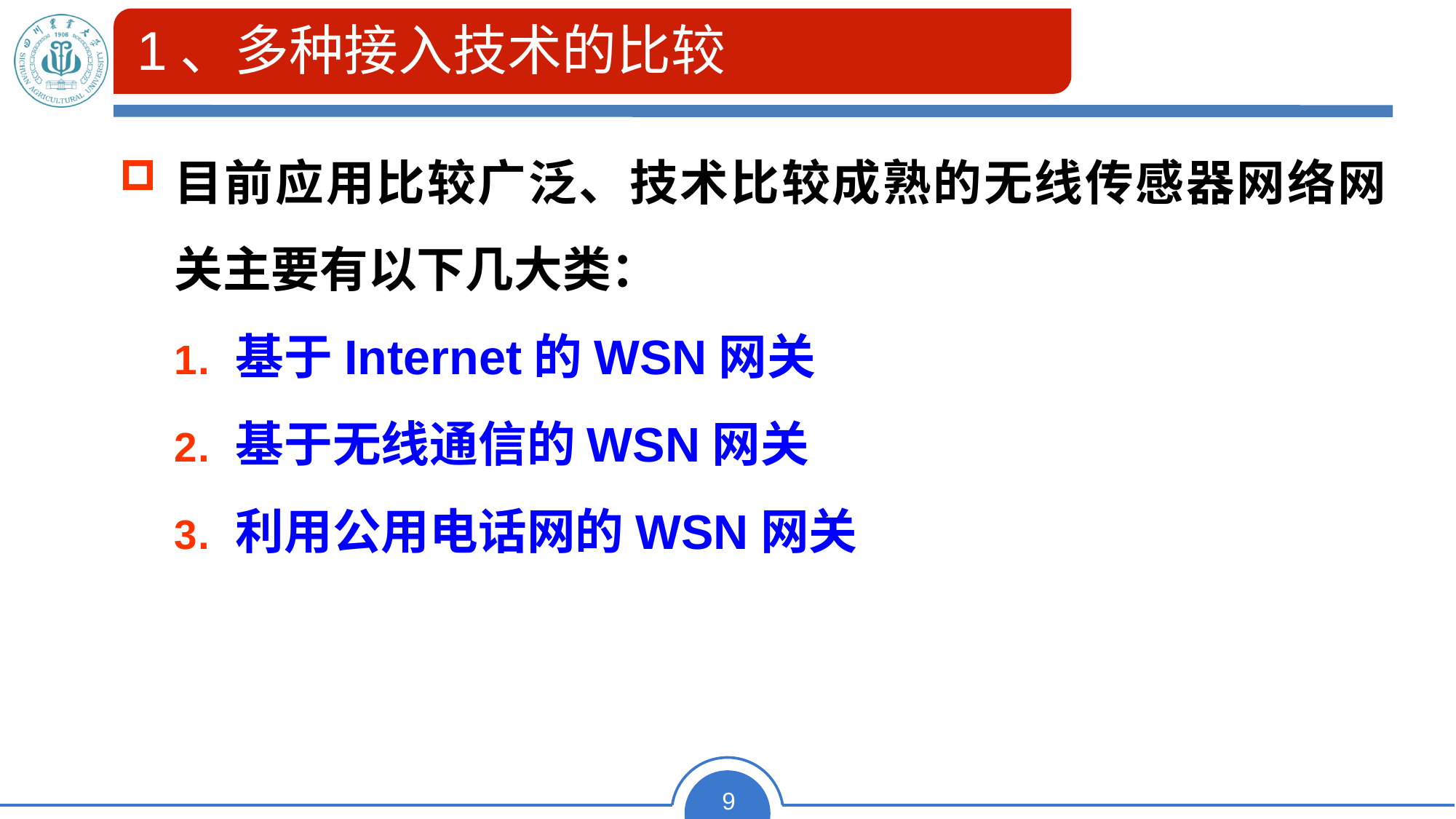

# 1、多种接入技术的比较
目前应用比较广泛、技术比较成熟的无线传感器网络网关主要有以下几大类：
基于Internet的WSN网关
基于无线通信的WSN网关
利用公用电话网的WSN网关